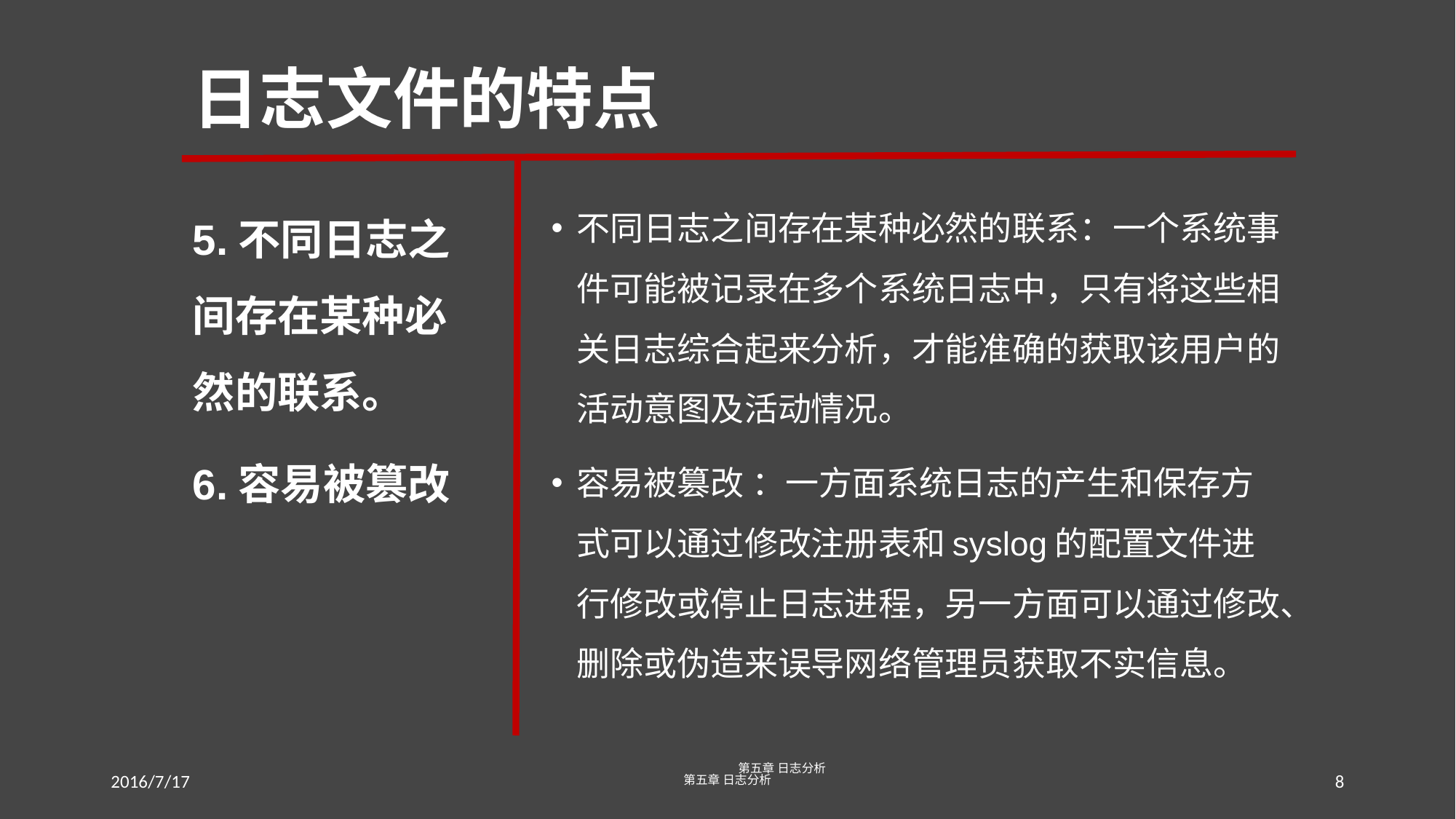

# 日志文件的特点
5.不同日志之间存在某种必然的联系。
6.容易被篡改
不同日志之间存在某种必然的联系：一个系统事件可能被记录在多个系统日志中，只有将这些相关日志综合起来分析，才能准确的获取该用户的活动意图及活动情况。
容易被篡改 ：一方面系统日志的产生和保存方式可以通过修改注册表和syslog的配置文件进行修改或停止日志进程，另一方面可以通过修改、删除或伪造来误导网络管理员获取不实信息。
第五章 日志分析
2016/7/17
第五章 日志分析
8